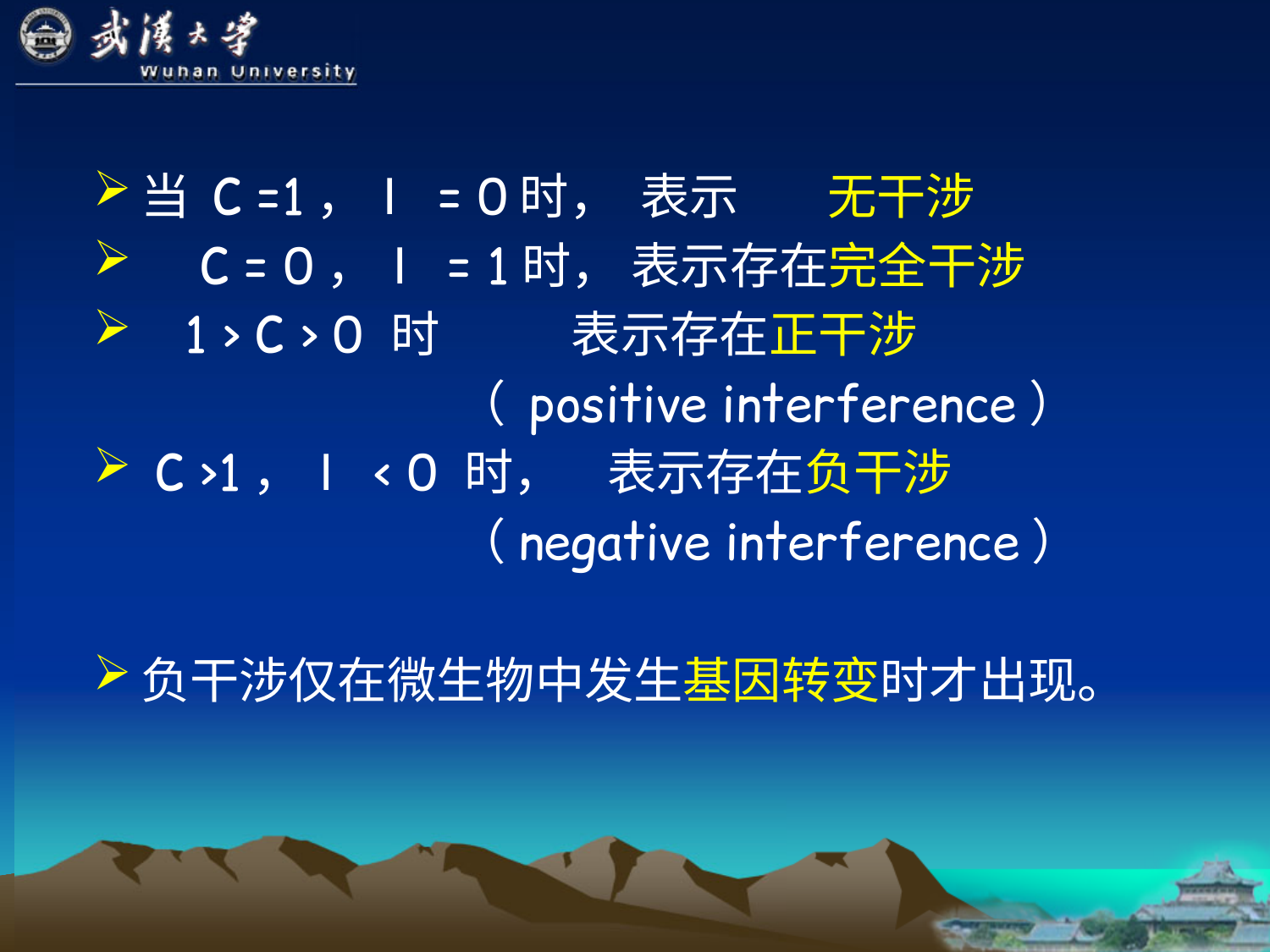

当 C =1，Ⅰ = 0时，  表示        无干涉
    C = 0，Ⅰ = 1时， 表示存在完全干涉
   1 > C > 0 时            表示存在正干涉
                                （ positive interference）
 C >1，Ⅰ < 0 时，    表示存在负干涉
                                （negative interference）

负干涉仅在微生物中发生基因转变时才出现。